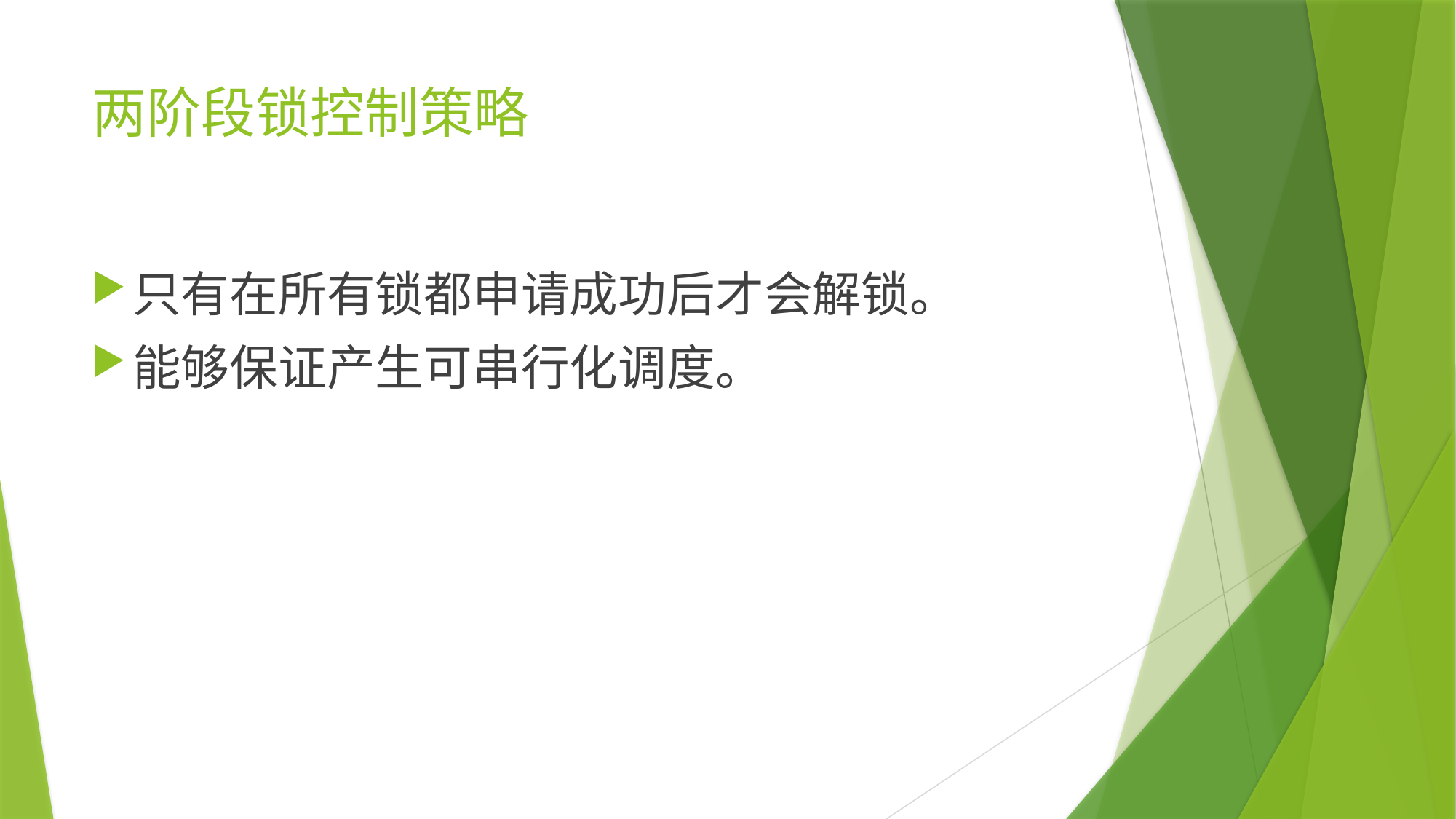

# 两阶段锁控制策略
只有在所有锁都申请成功后才会解锁。
能够保证产生可串行化调度。